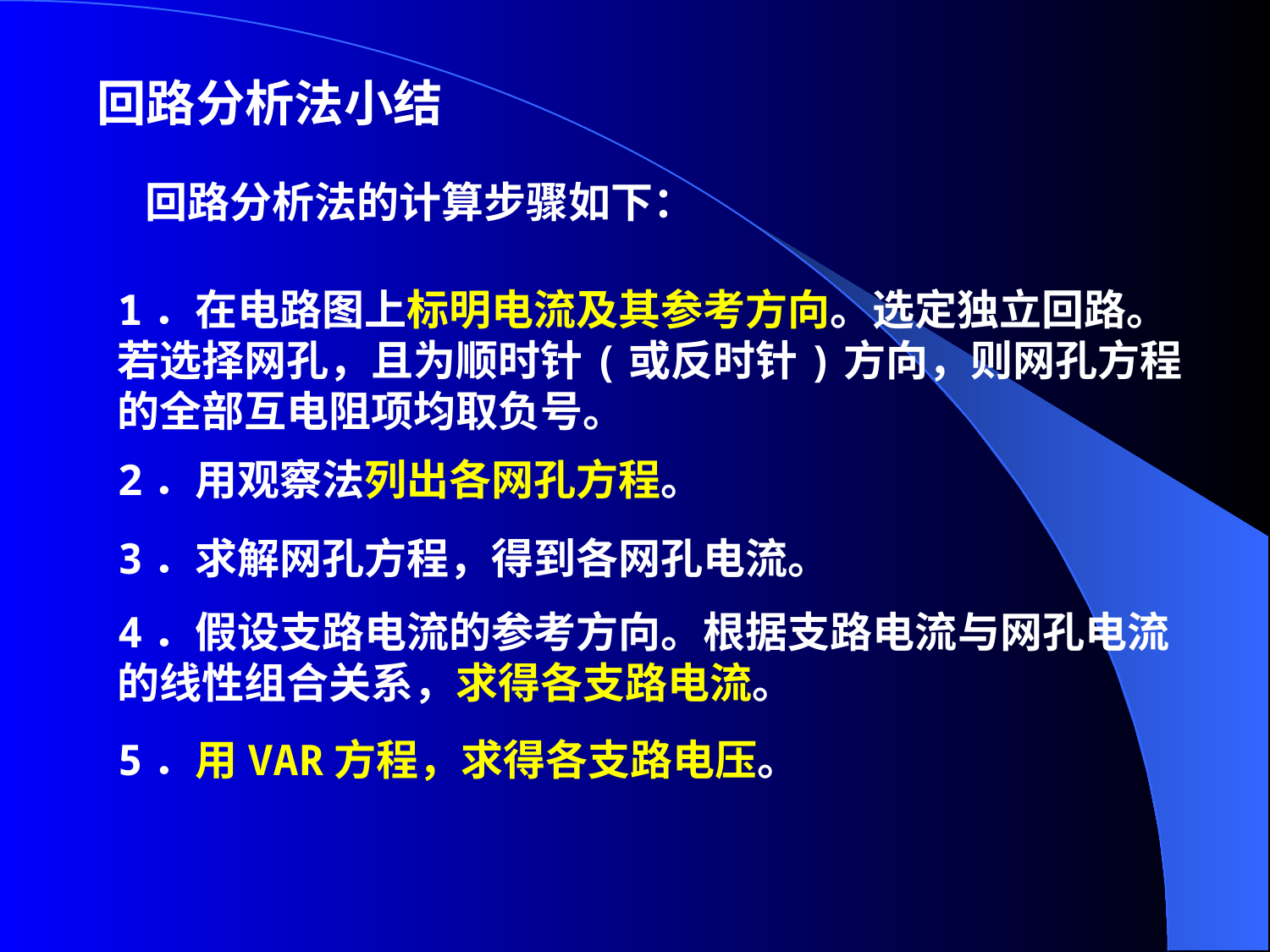

回路分析法小结
    回路分析法的计算步骤如下：
1．在电路图上标明电流及其参考方向。选定独立回路。若选择网孔，且为顺时针(或反时针)方向，则网孔方程的全部互电阻项均取负号。
2．用观察法列出各网孔方程。
3．求解网孔方程，得到各网孔电流。
4．假设支路电流的参考方向。根据支路电流与网孔电流的线性组合关系，求得各支路电流。
5．用VAR方程，求得各支路电压。